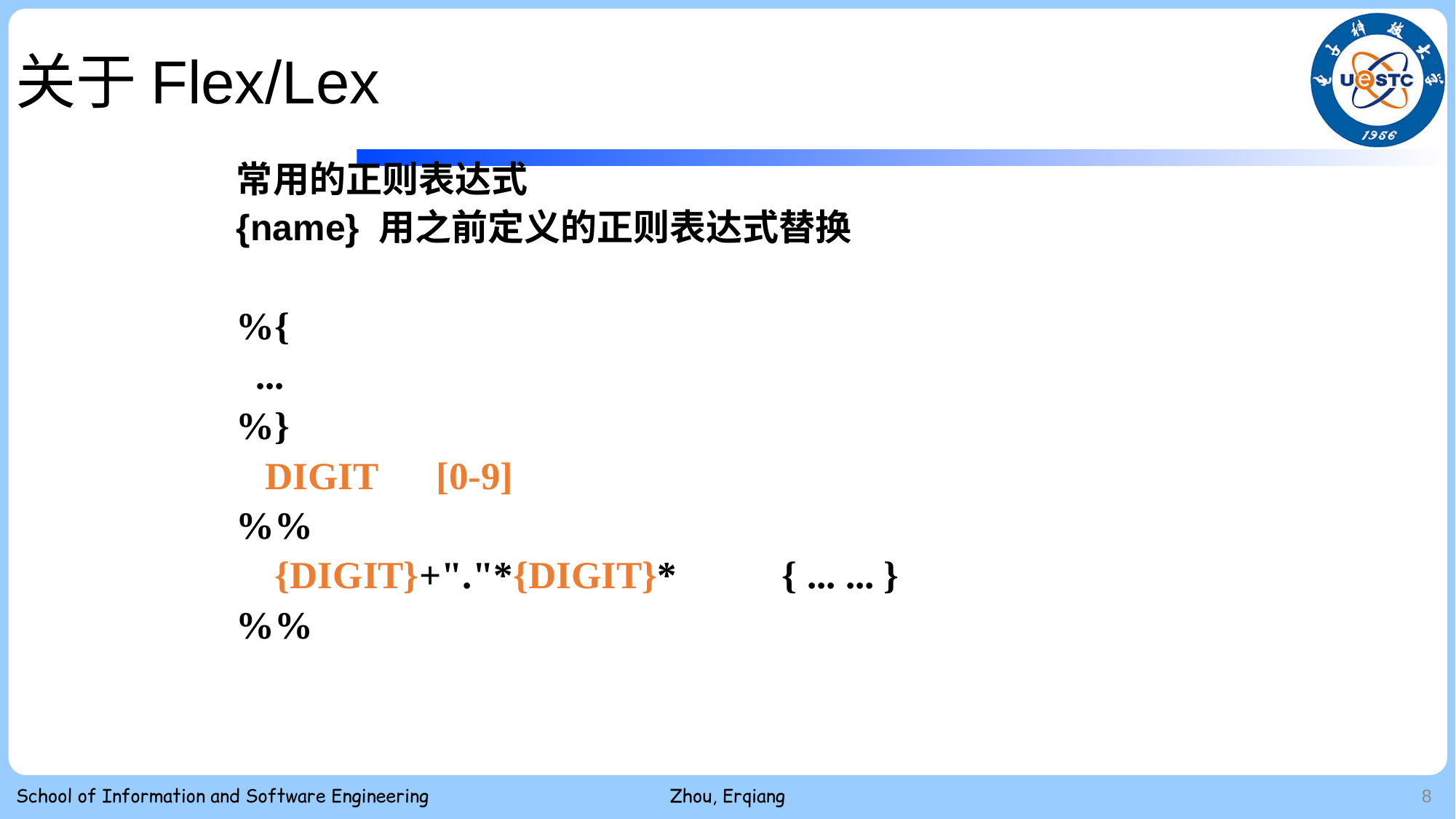

关于Flex/Lex
常用的正则表达式
{name} 用之前定义的正则表达式替换

%{
  ...
%}
   DIGIT      [0-9]
%%
    {DIGIT}+"."*{DIGIT}* 	{ ... ... }
%%
School of Information and Software Engineering
Zhou, Erqiang
8